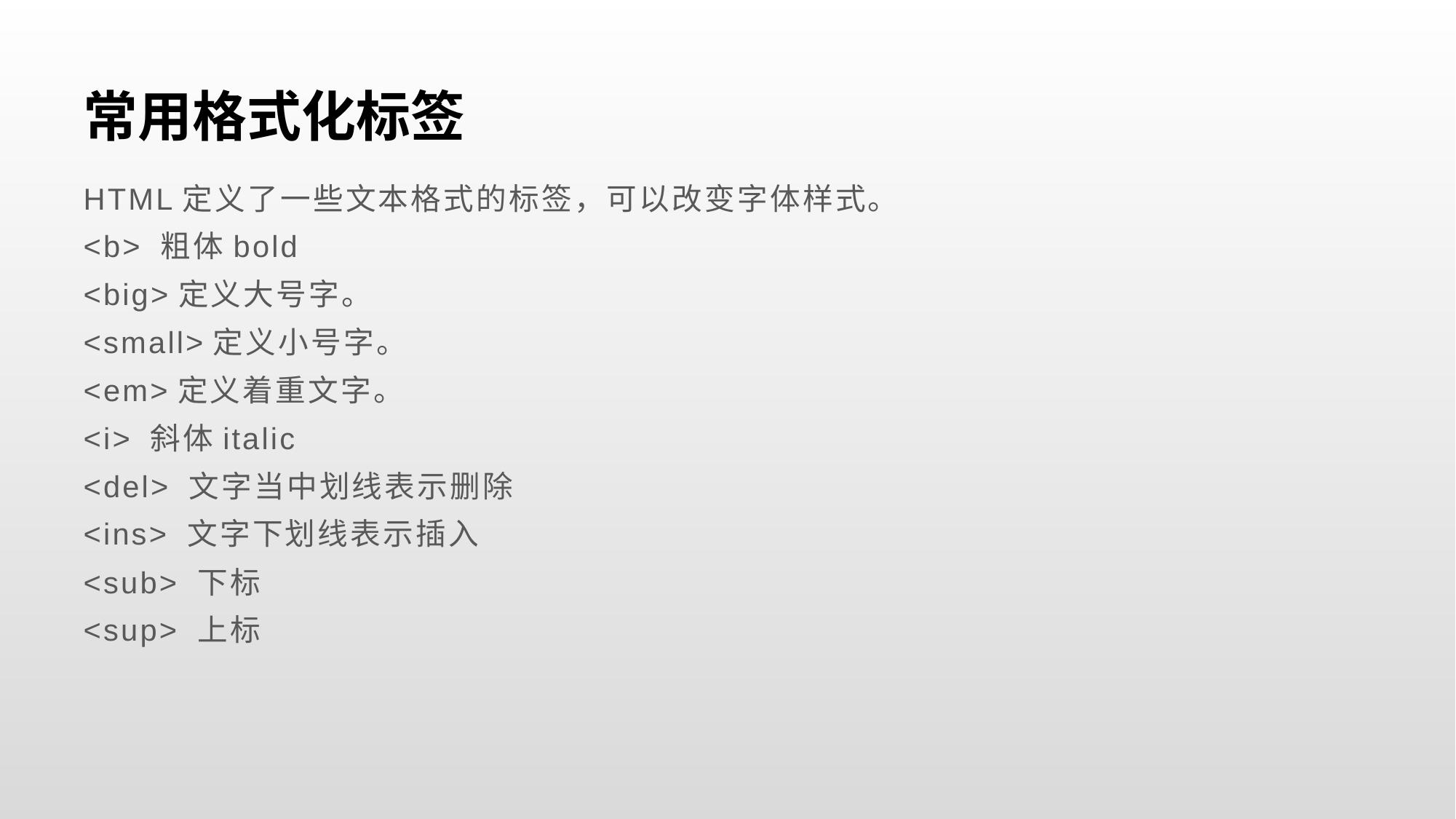

# 常用格式化标签
HTML定义了一些文本格式的标签，可以改变字体样式。
<b> 粗体bold
<big>定义大号字。
<small>定义小号字。
<em>定义着重文字。
<i> 斜体italic
<del> 文字当中划线表示删除
<ins> 文字下划线表示插入
<sub> 下标
<sup> 上标